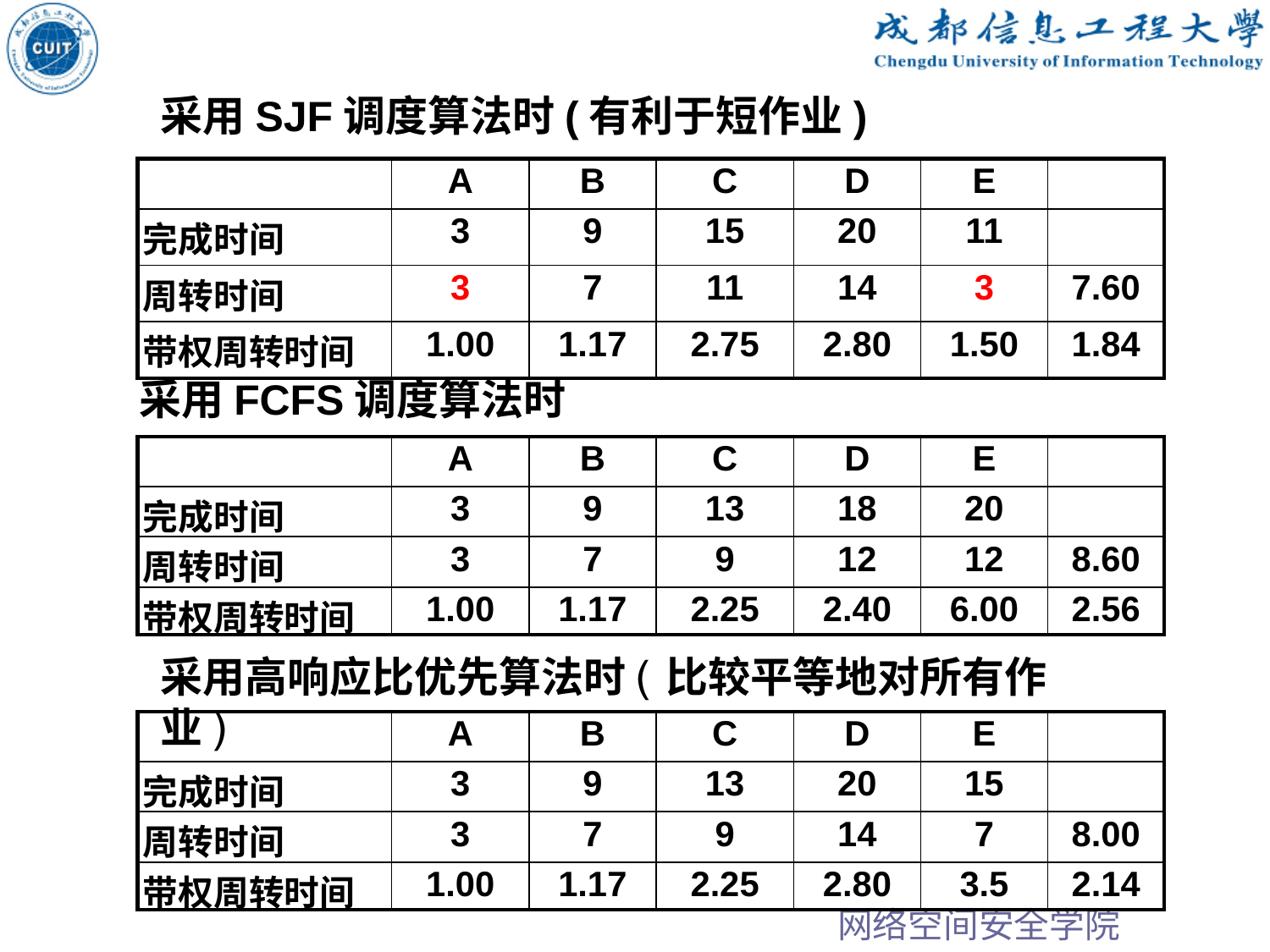

采用SJF调度算法时(有利于短作业)
|  | A | B | C | D | E |  |
| --- | --- | --- | --- | --- | --- | --- |
| 完成时间 | 3 | 9 | 15 | 20 | 11 |  |
| 周转时间 | 3 | 7 | 11 | 14 | 3 | 7.60 |
| 带权周转时间 | 1.00 | 1.17 | 2.75 | 2.80 | 1.50 | 1.84 |
采用FCFS调度算法时
|  | A | B | C | D | E |  |
| --- | --- | --- | --- | --- | --- | --- |
| 完成时间 | 3 | 9 | 13 | 18 | 20 |  |
| 周转时间 | 3 | 7 | 9 | 12 | 12 | 8.60 |
| 带权周转时间 | 1.00 | 1.17 | 2.25 | 2.40 | 6.00 | 2.56 |
采用高响应比优先算法时(比较平等地对所有作业)
|  | A | B | C | D | E |  |
| --- | --- | --- | --- | --- | --- | --- |
| 完成时间 | 3 | 9 | 13 | 20 | 15 |  |
| 周转时间 | 3 | 7 | 9 | 14 | 7 | 8.00 |
| 带权周转时间 | 1.00 | 1.17 | 2.25 | 2.80 | 3.5 | 2.14 |